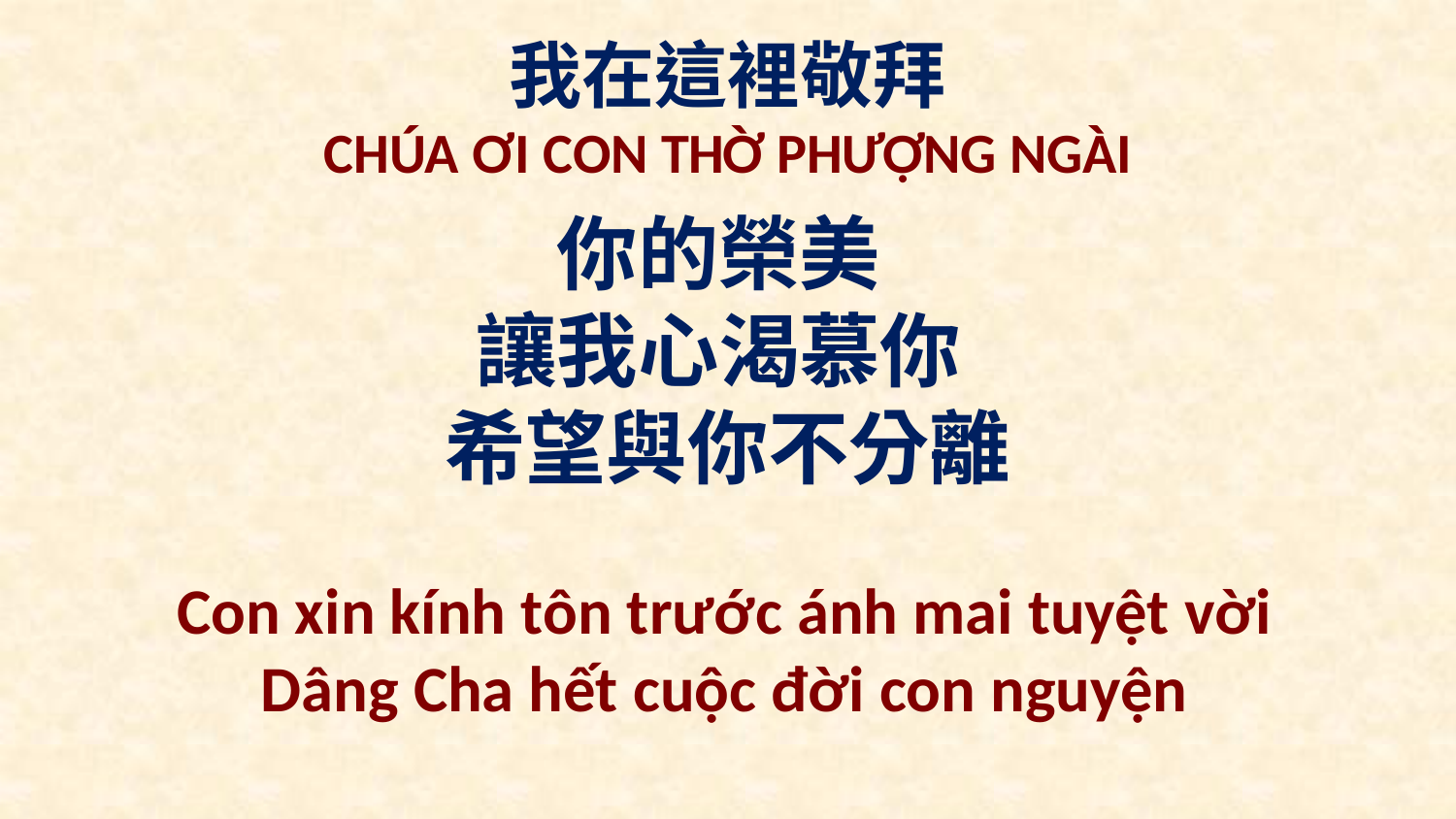

我在這裡敬拜
CHÚA ƠI CON THỜ PHƯỢNG NGÀI
你的榮美
讓我心渴慕你
希望與你不分離
Con xin kính tôn trước ánh mai tuyệt vời
Dâng Cha hết cuộc đời con nguyện